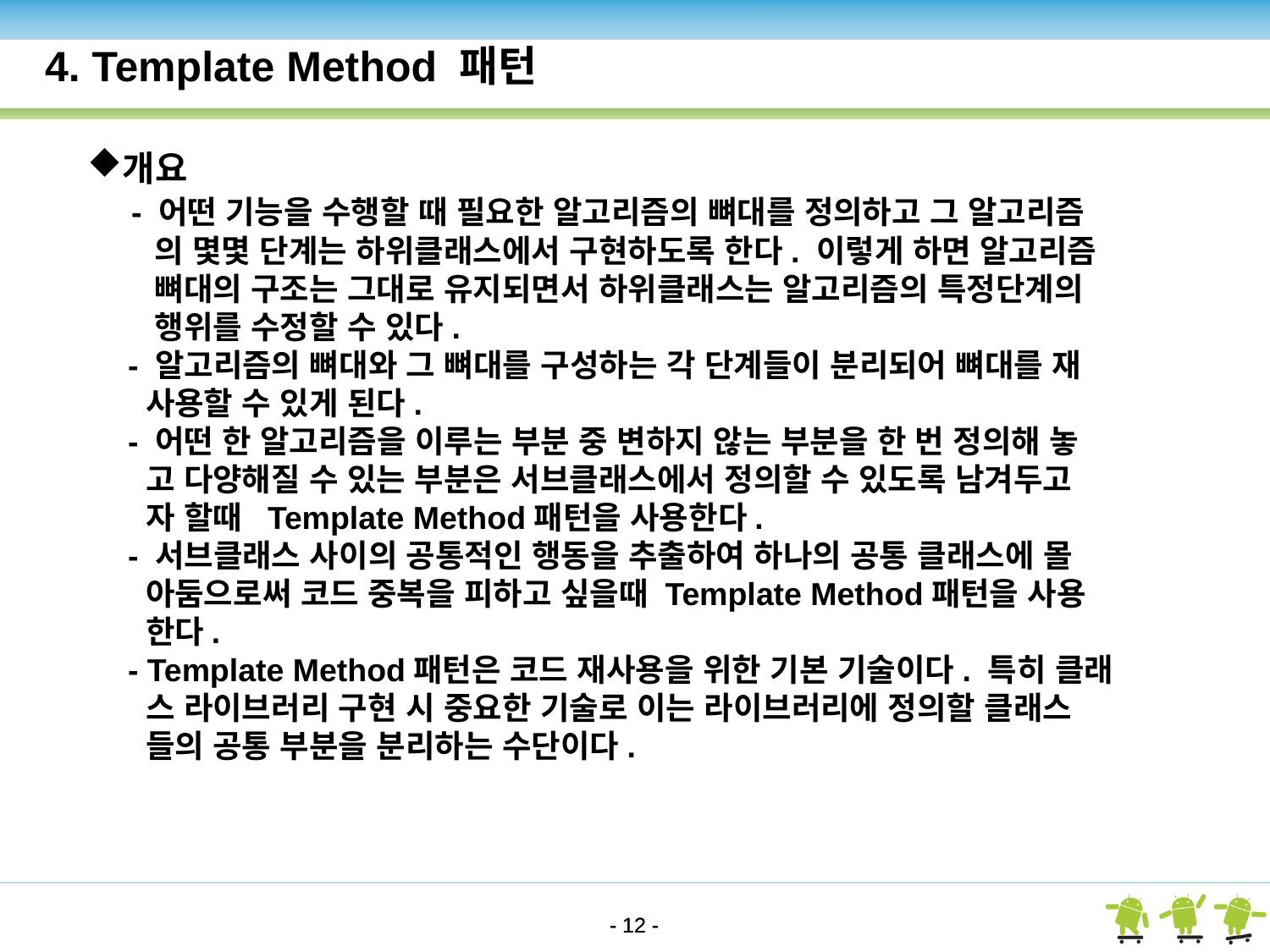

4. Template Method 패턴
개요
    - 어떤 기능을 수행할 때 필요한 알고리즘의 뼈대를 정의하고 그 알고리즘
       의 몇몇 단계는 하위클래스에서 구현하도록 한다. 이렇게 하면 알고리즘
       뼈대의 구조는 그대로 유지되면서 하위클래스는 알고리즘의 특정단계의
       행위를 수정할 수 있다.
    - 알고리즘의 뼈대와 그 뼈대를 구성하는 각 단계들이 분리되어 뼈대를 재
      사용할 수 있게 된다.
    - 어떤 한 알고리즘을 이루는 부분 중 변하지 않는 부분을 한 번 정의해 놓
      고 다양해질 수 있는 부분은 서브클래스에서 정의할 수 있도록 남겨두고
      자 할때  Template Method패턴을 사용한다.
    - 서브클래스 사이의 공통적인 행동을 추출하여 하나의 공통 클래스에 몰
      아둠으로써 코드 중복을 피하고 싶을때 Template Method패턴을 사용
      한다.
    - Template Method패턴은 코드 재사용을 위한 기본 기술이다. 특히 클래
      스 라이브러리 구현 시 중요한 기술로 이는 라이브러리에 정의할 클래스
      들의 공통 부분을 분리하는 수단이다.

- 12 -
- 12 -